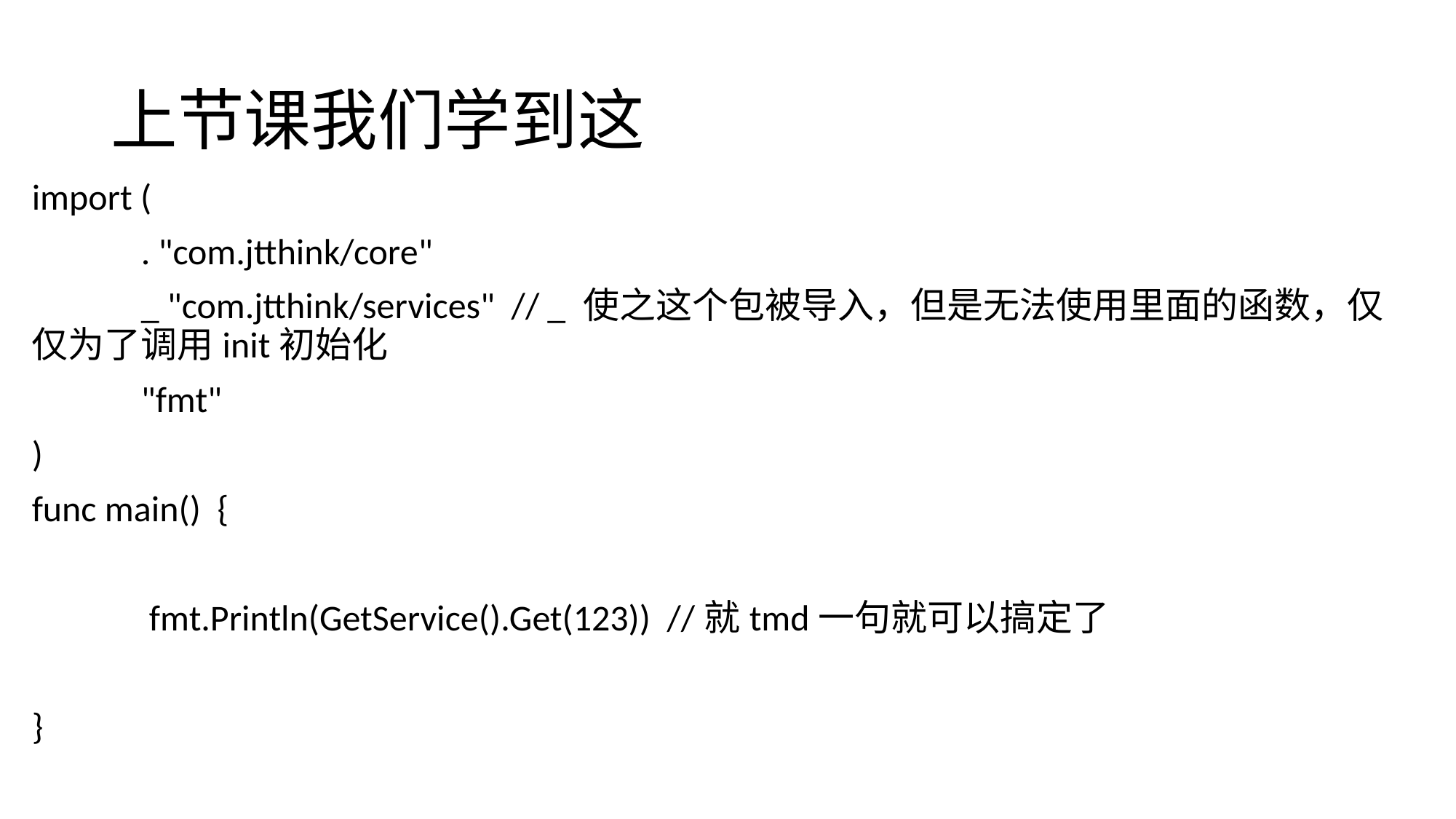

# 上节课我们学到这
import (
	. "com.jtthink/core"
	_ "com.jtthink/services"  // _ 使之这个包被导入，但是无法使用里面的函数，仅仅为了调用init初始化
	"fmt"
)
func main()  {

	 fmt.Println(GetService().Get(123))  //就tmd一句就可以搞定了

}